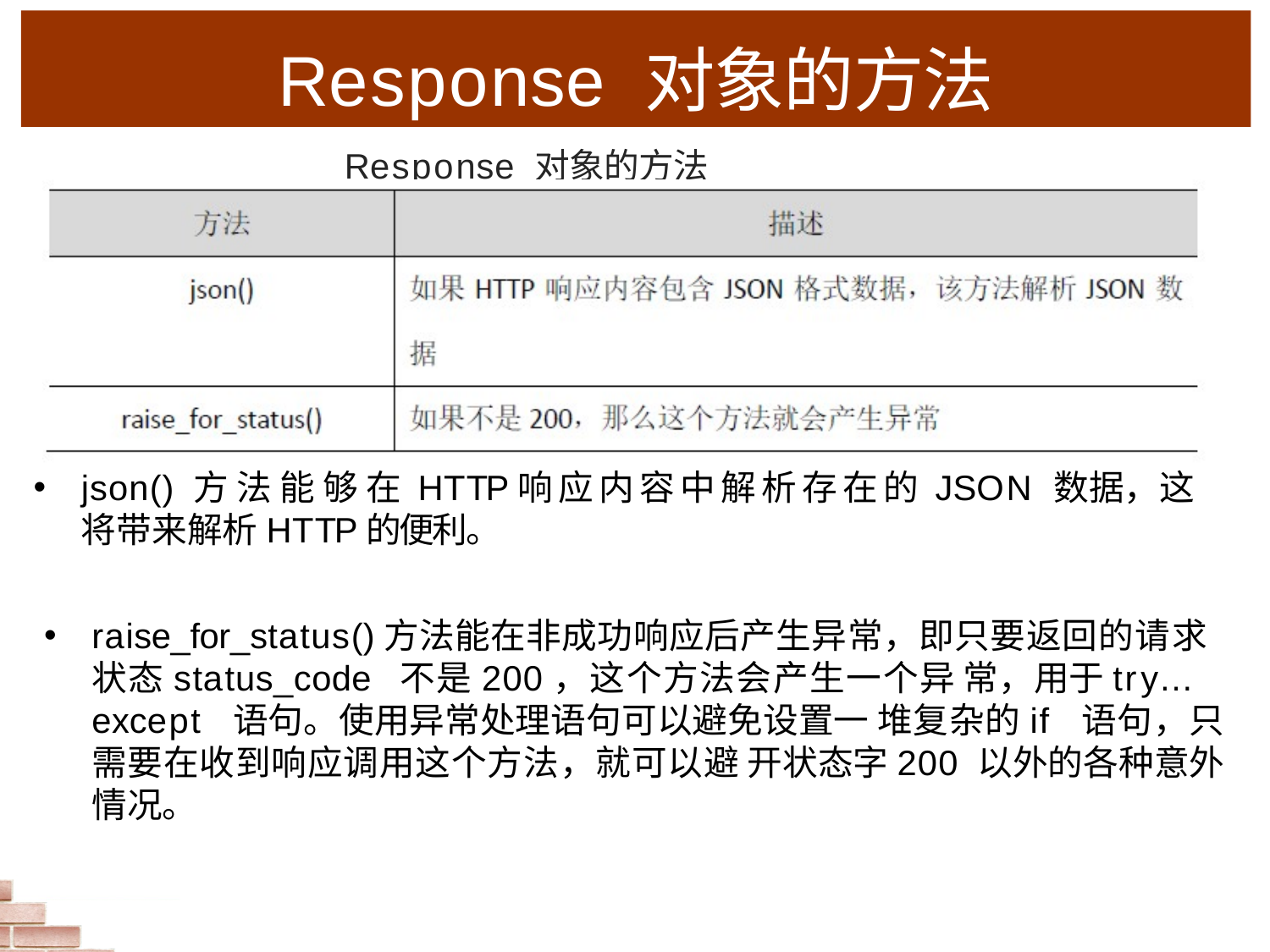

Response 对象的方法
Response 对象的方法

json() 方 法 能 够 在 HTTP响应内容中解析存在的 JSON 数据，这将带来解析HTTP的便利。
raise_for_status()方法能在非成功响应后产生异常，即只要返回的请求状态status_code  不是200，这个方法会产生一个异 常，用于try…except  语句。使用异常处理语句可以避免设置一 堆复杂的if  语句，只需要在收到响应调用这个方法，就可以避 开状态字200 以外的各种意外情况。